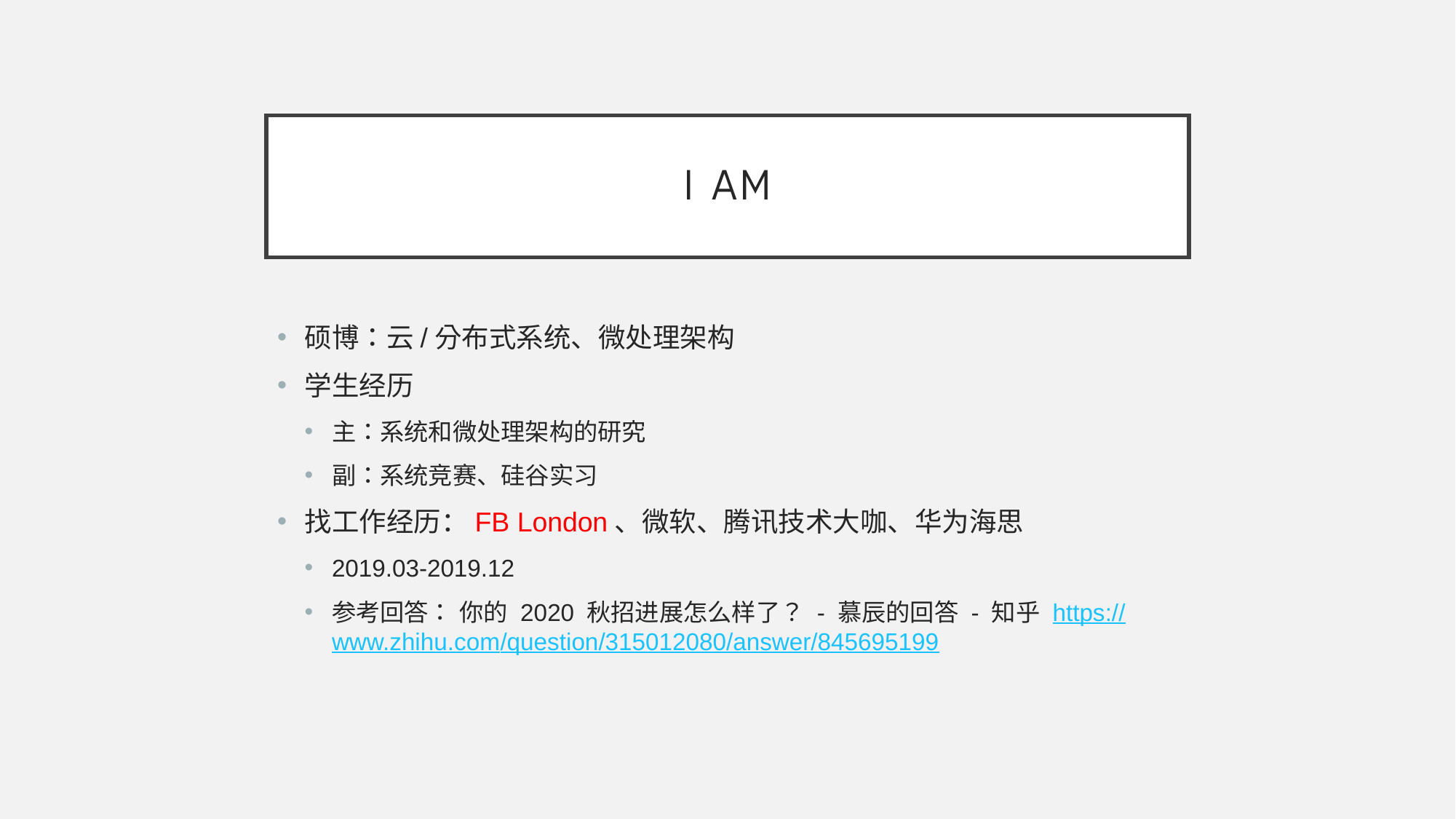

# I am
硕博：云/分布式系统、微处理架构
学生经历
主：系统和微处理架构的研究
副：系统竞赛、硅谷实习
找工作经历：FB London、微软、腾讯技术大咖、华为海思
2019.03-2019.12
参考回答： 你的 2020 秋招进展怎么样了？ - 慕辰的回答 - 知乎 https://www.zhihu.com/question/315012080/answer/845695199